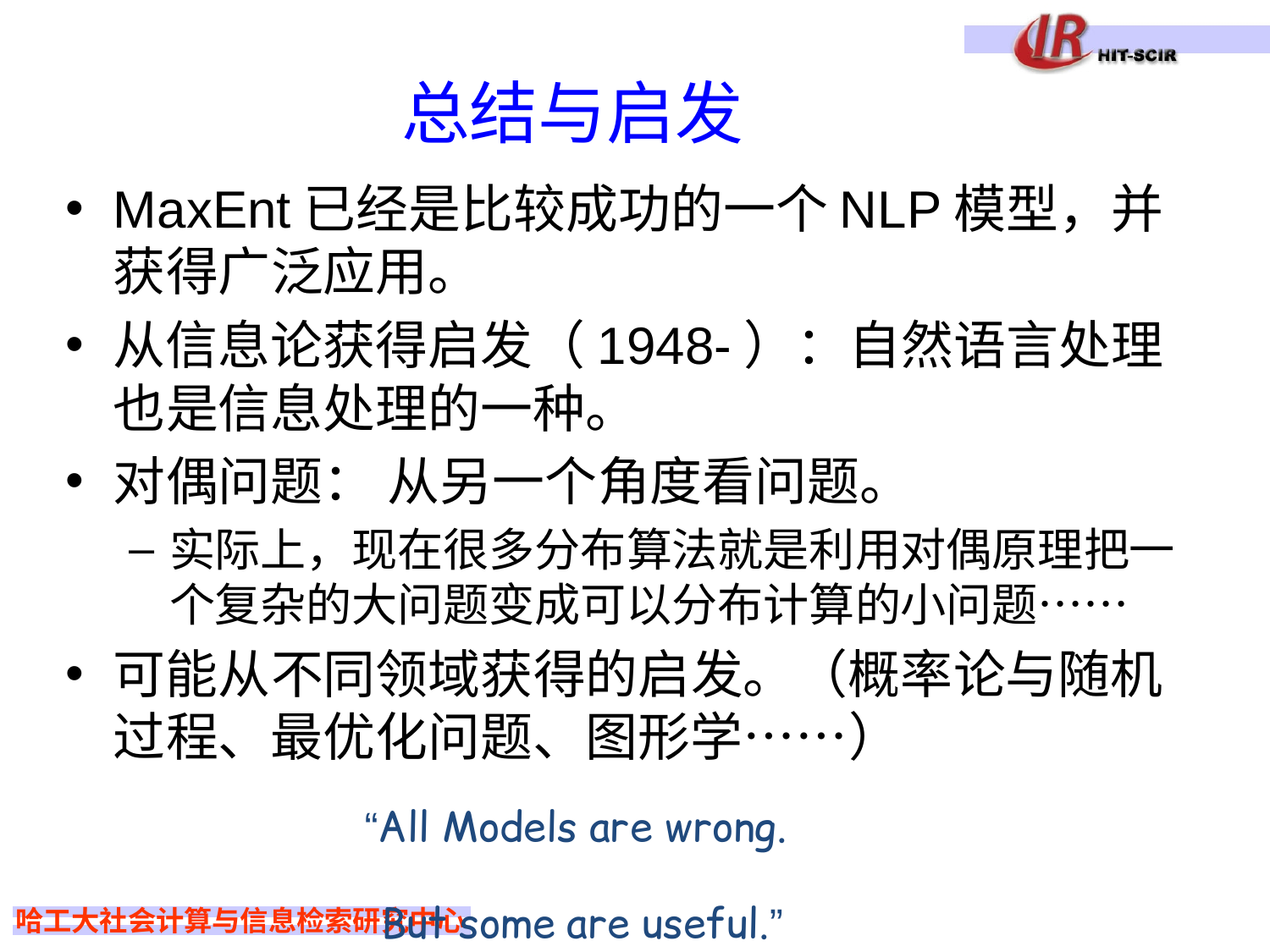

# 总结与启发
MaxEnt已经是比较成功的一个NLP模型，并获得广泛应用。
从信息论获得启发（1948-）：自然语言处理也是信息处理的一种。
对偶问题： 从另一个角度看问题。
实际上，现在很多分布算法就是利用对偶原理把一个复杂的大问题变成可以分布计算的小问题……
可能从不同领域获得的启发。（概率论与随机过程、最优化问题、图形学……）

“All Models are wrong.
But some are useful.”